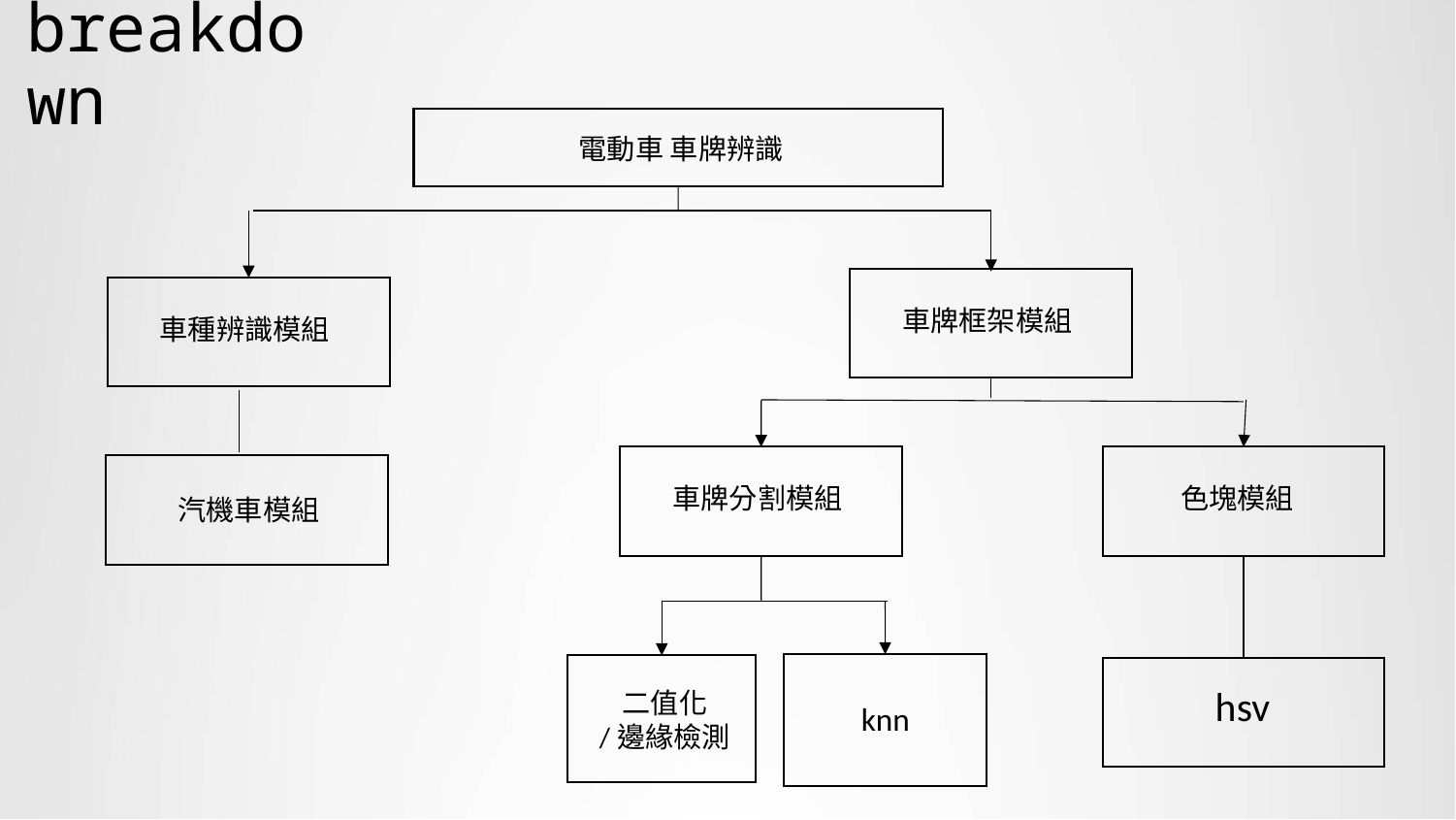

# breakdown

電動車 車牌辨識

車牌框架模組

車種辨識模組

車牌分割模組

色塊模組

汽機車模組

二值化
/邊緣檢測

hsv
knn